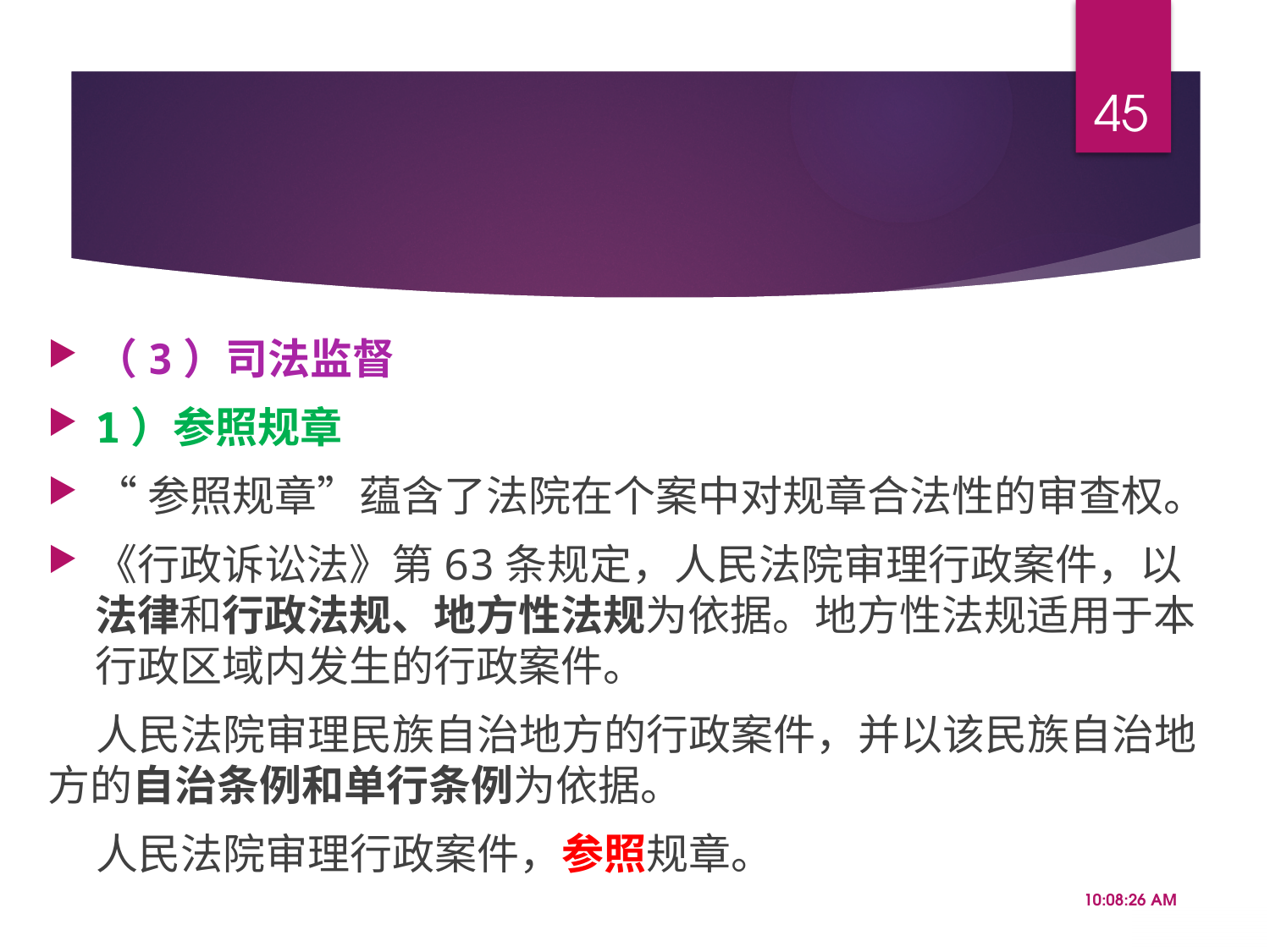

45
#
（3）司法监督
1）参照规章
“参照规章”蕴含了法院在个案中对规章合法性的审查权。
《行政诉讼法》第63条规定，人民法院审理行政案件，以法律和行政法规、地方性法规为依据。地方性法规适用于本行政区域内发生的行政案件。
    人民法院审理民族自治地方的行政案件，并以该民族自治地方的自治条例和单行条例为依据。
    人民法院审理行政案件，参照规章。

10:08:26 AM